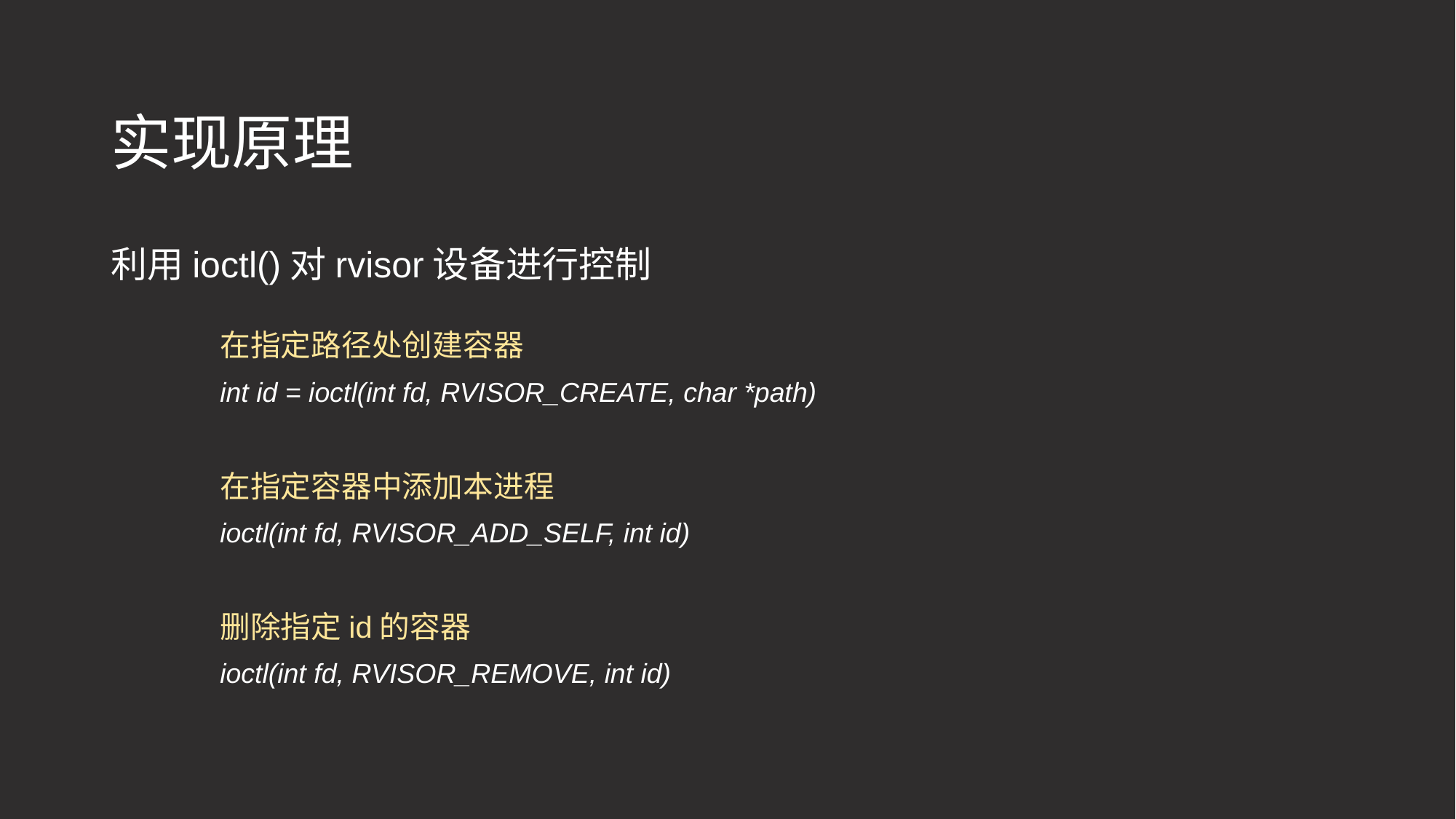

# 实现原理
利用ioctl()对rvisor设备进行控制

	在指定路径处创建容器
	int id = ioctl(int fd, RVISOR_CREATE, char *path)

	在指定容器中添加本进程
	ioctl(int fd, RVISOR_ADD_SELF, int id)

	删除指定id的容器
	ioctl(int fd, RVISOR_REMOVE, int id)